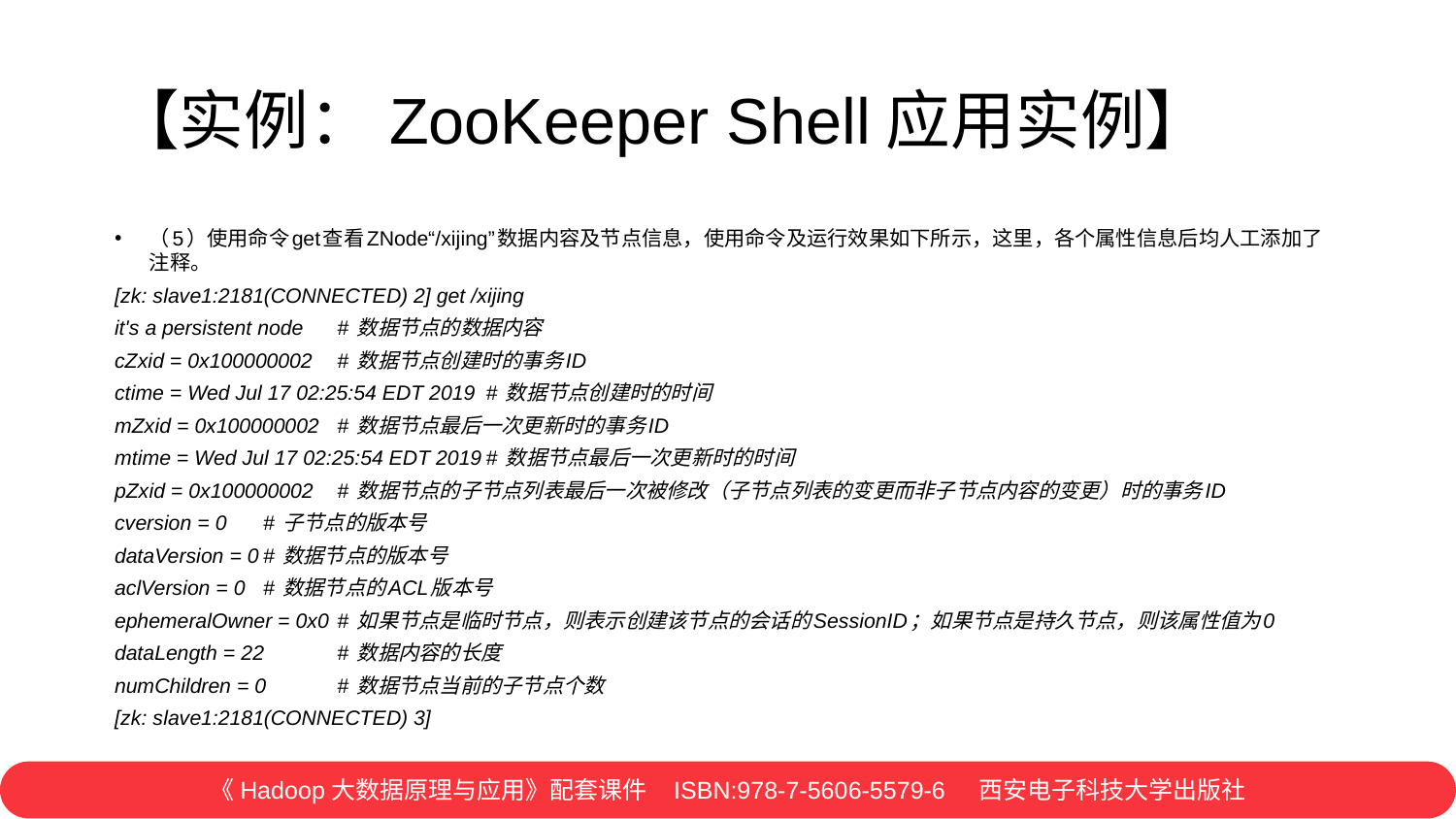

# 【实例：ZooKeeper Shell应用实例】
（5）使用命令get查看ZNode“/xijing”数据内容及节点信息，使用命令及运行效果如下所示，这里，各个属性信息后均人工添加了注释。
[zk: slave1:2181(CONNECTED) 2] get /xijing
it's a persistent node	# 数据节点的数据内容
cZxid = 0x100000002	# 数据节点创建时的事务ID
ctime = Wed Jul 17 02:25:54 EDT 2019	# 数据节点创建时的时间
mZxid = 0x100000002	# 数据节点最后一次更新时的事务ID
mtime = Wed Jul 17 02:25:54 EDT 2019	# 数据节点最后一次更新时的时间
pZxid = 0x100000002	# 数据节点的子节点列表最后一次被修改（子节点列表的变更而非子节点内容的变更）时的事务ID
cversion = 0	# 子节点的版本号
dataVersion = 0	# 数据节点的版本号
aclVersion = 0	# 数据节点的ACL版本号
ephemeralOwner = 0x0	# 如果节点是临时节点，则表示创建该节点的会话的SessionID；如果节点是持久节点，则该属性值为0
dataLength = 22	# 数据内容的长度
numChildren = 0	# 数据节点当前的子节点个数
[zk: slave1:2181(CONNECTED) 3]